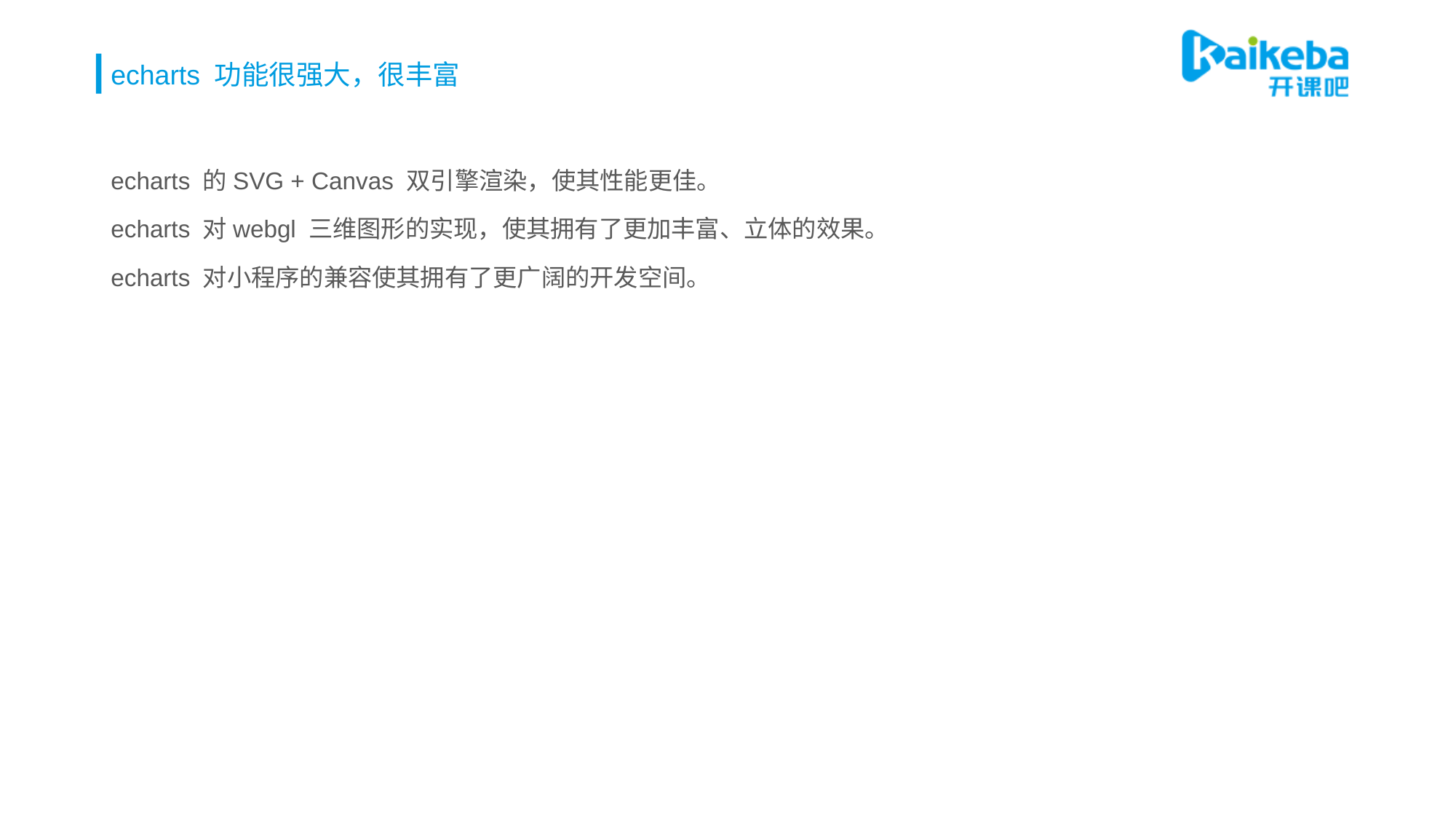

# echarts 功能很强大，很丰富
echarts 的SVG + Canvas 双引擎渲染，使其性能更佳。
echarts 对webgl 三维图形的实现，使其拥有了更加丰富、立体的效果。
echarts 对小程序的兼容使其拥有了更广阔的开发空间。